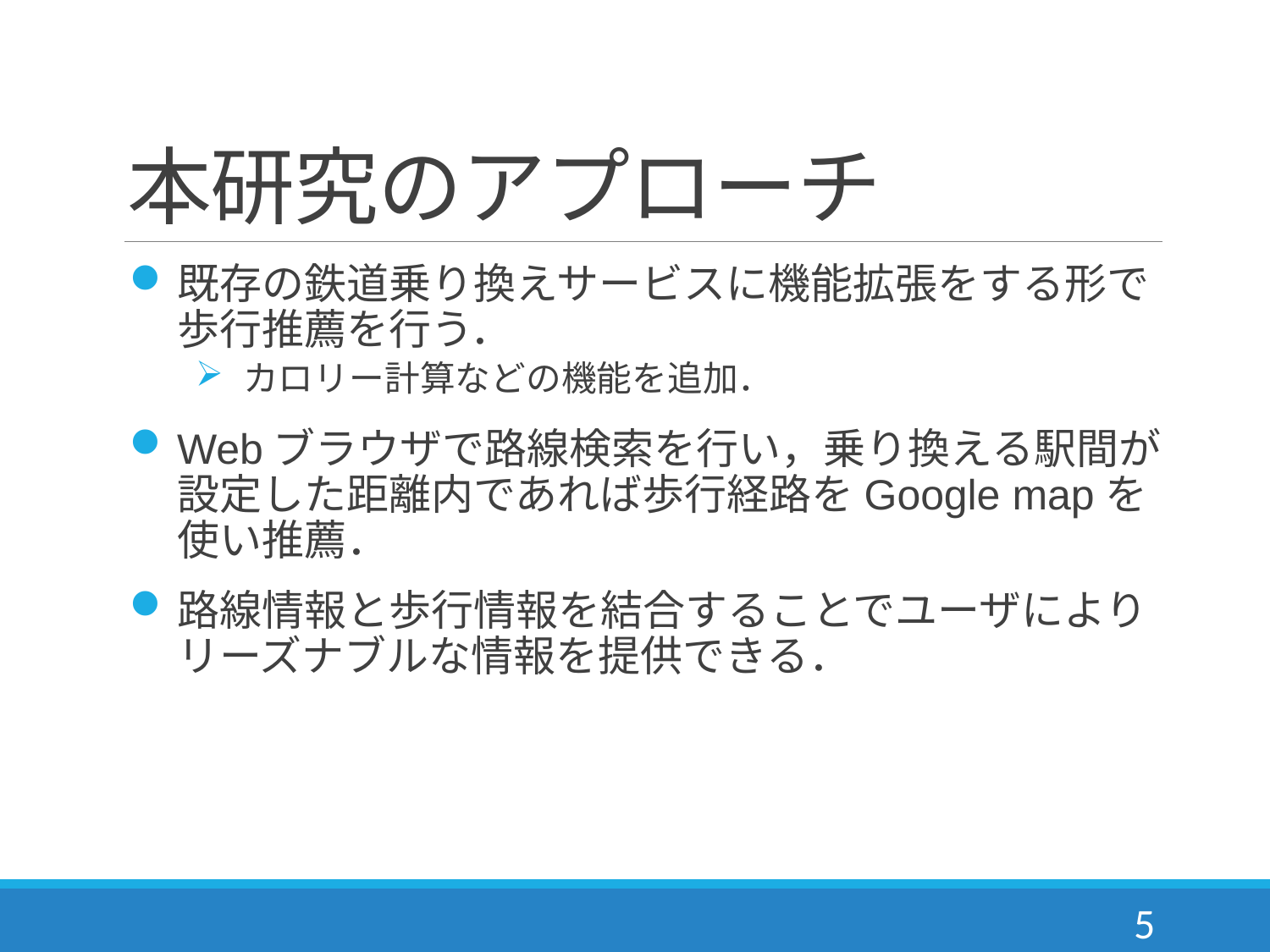

# 本研究のアプローチ
既存の鉄道乗り換えサービスに機能拡張をする形で歩行推薦を行う．
カロリー計算などの機能を追加．
Webブラウザで路線検索を行い，乗り換える駅間が設定した距離内であれば歩行経路をGoogle mapを使い推薦．
路線情報と歩行情報を結合することでユーザによりリーズナブルな情報を提供できる．

5